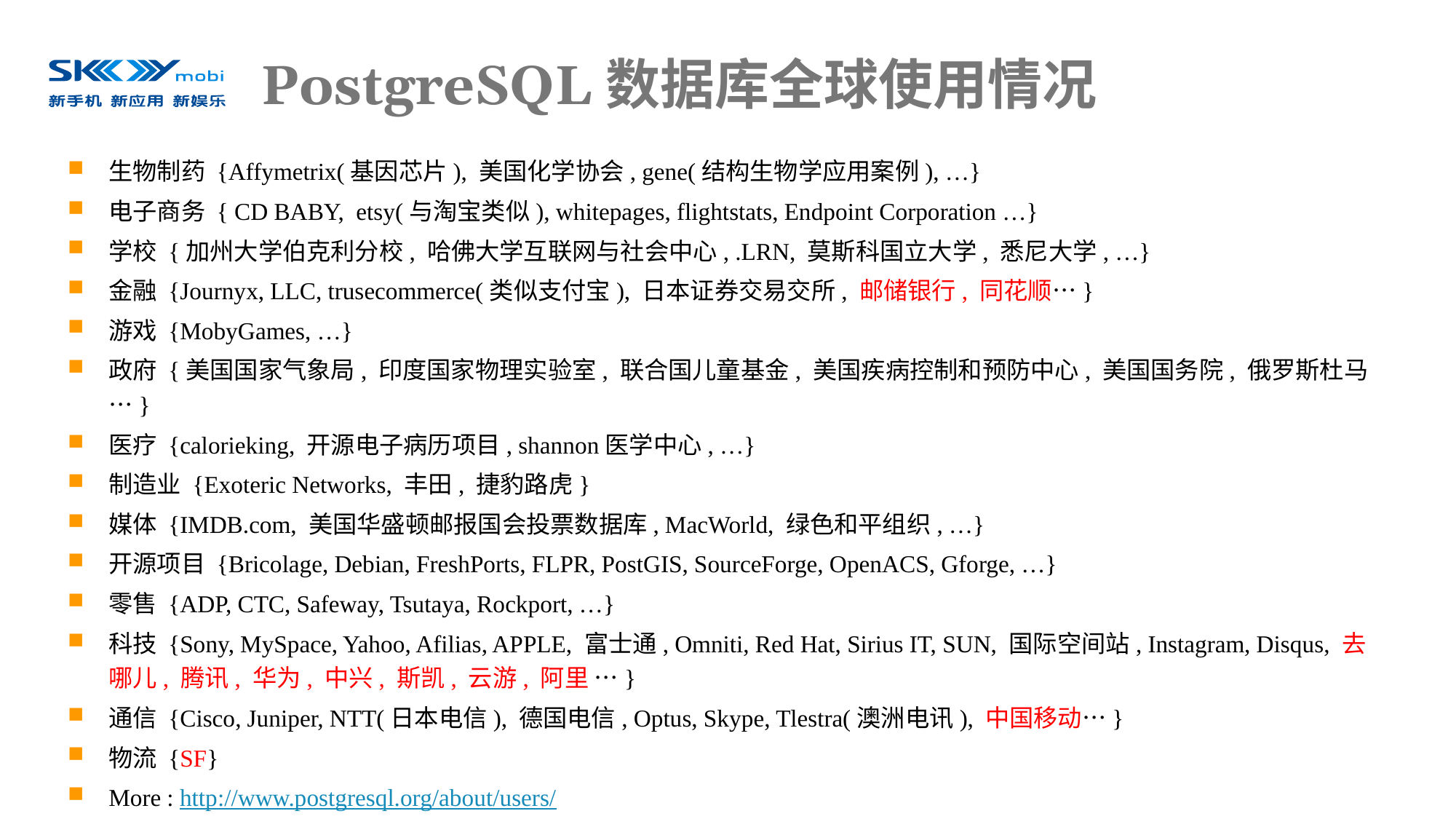

# PostgreSQL数据库全球使用情况
生物制药 {Affymetrix(基因芯片), 美国化学协会, gene(结构生物学应用案例), …}
电子商务 { CD BABY,  etsy(与淘宝类似), whitepages, flightstats, Endpoint Corporation …}
学校 {加州大学伯克利分校, 哈佛大学互联网与社会中心, .LRN, 莫斯科国立大学, 悉尼大学, …}
金融 {Journyx, LLC, trusecommerce(类似支付宝), 日本证券交易交所, 邮储银行, 同花顺…}
游戏 {MobyGames, …}
政府 {美国国家气象局, 印度国家物理实验室, 联合国儿童基金, 美国疾病控制和预防中心, 美国国务院, 俄罗斯杜马…}
医疗 {calorieking, 开源电子病历项目, shannon医学中心, …}
制造业 {Exoteric Networks, 丰田, 捷豹路虎}
媒体 {IMDB.com, 美国华盛顿邮报国会投票数据库, MacWorld, 绿色和平组织, …}
开源项目 {Bricolage, Debian, FreshPorts, FLPR, PostGIS, SourceForge, OpenACS, Gforge, …}
零售 {ADP, CTC, Safeway, Tsutaya, Rockport, …}
科技 {Sony, MySpace, Yahoo, Afilias, APPLE, 富士通, Omniti, Red Hat, Sirius IT, SUN, 国际空间站, Instagram, Disqus, 去哪儿, 腾讯, 华为, 中兴, 斯凯, 云游, 阿里 …}
通信 {Cisco, Juniper, NTT(日本电信), 德国电信, Optus, Skype, Tlestra(澳洲电讯), 中国移动…}
物流 {SF}
More : http://www.postgresql.org/about/users/